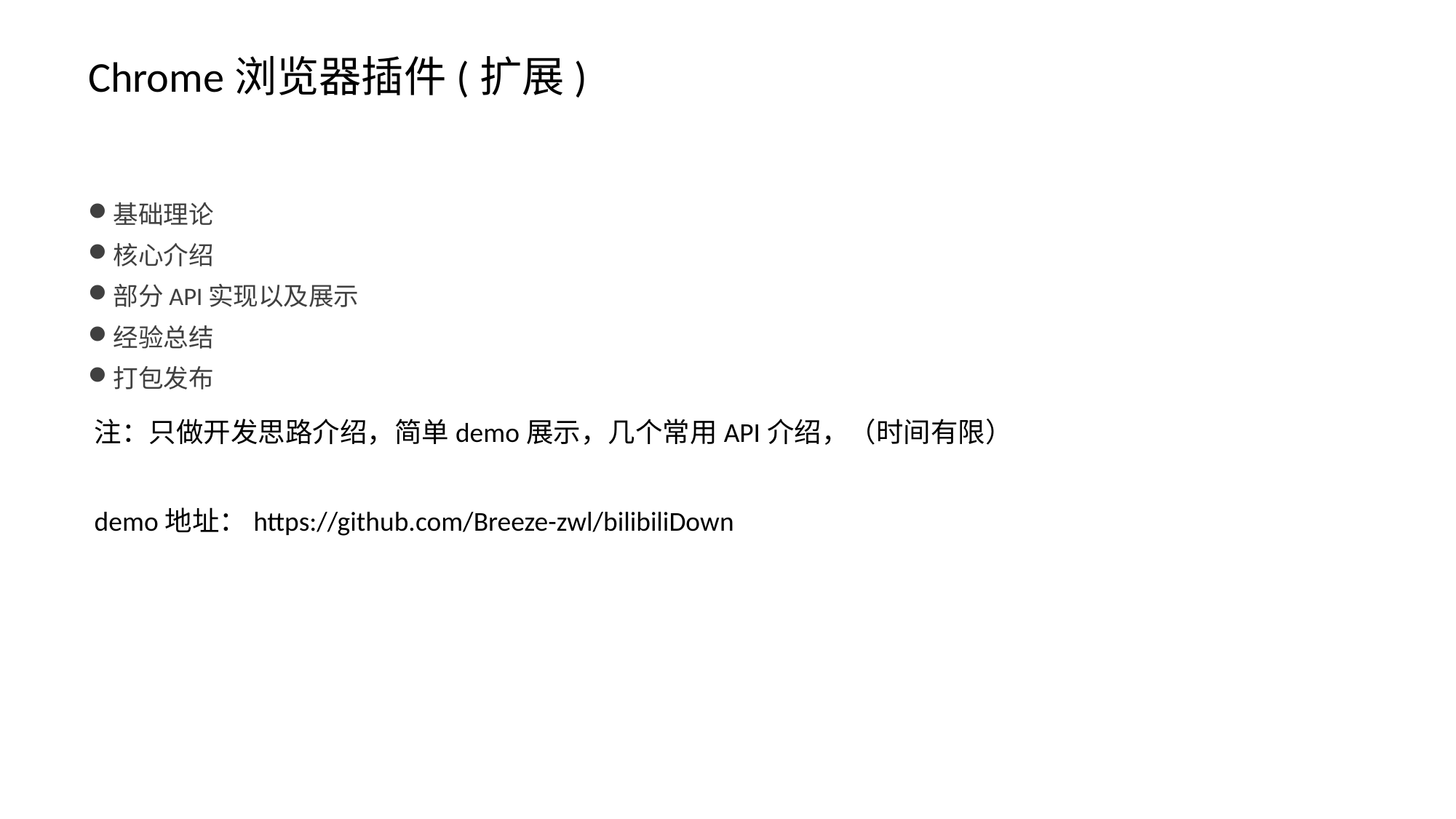

# Chrome浏览器插件(扩展)
基础理论
核心介绍
部分API实现以及展示
经验总结
打包发布

注：只做开发思路介绍，简单demo展示，几个常用API介绍，（时间有限）
demo地址：https://github.com/Breeze-zwl/bilibiliDown